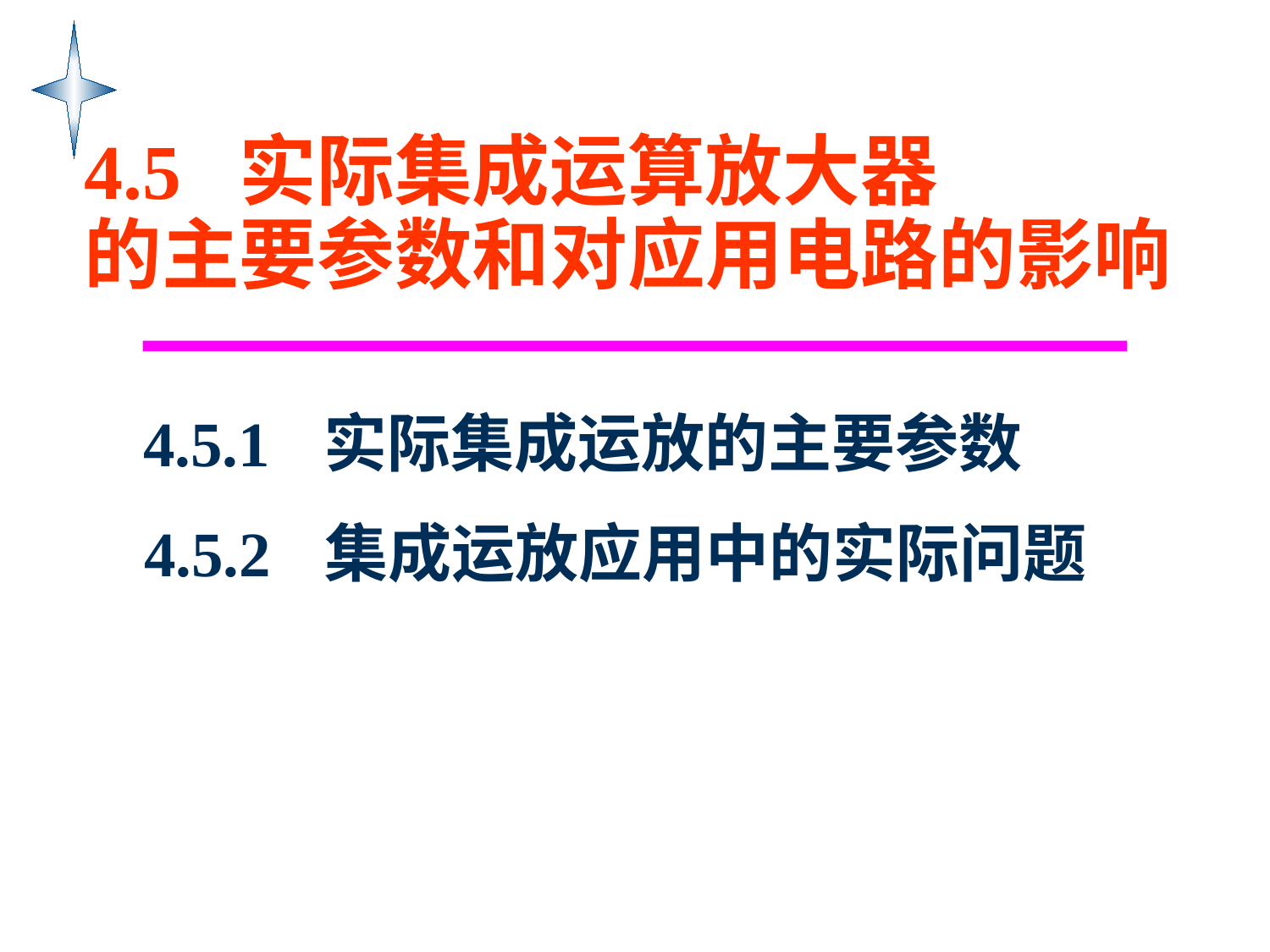

4.5  实际集成运算放大器
的主要参数和对应用电路的影响

 4.5.1 实际集成运放的主要参数
 4.5.2 集成运放应用中的实际问题